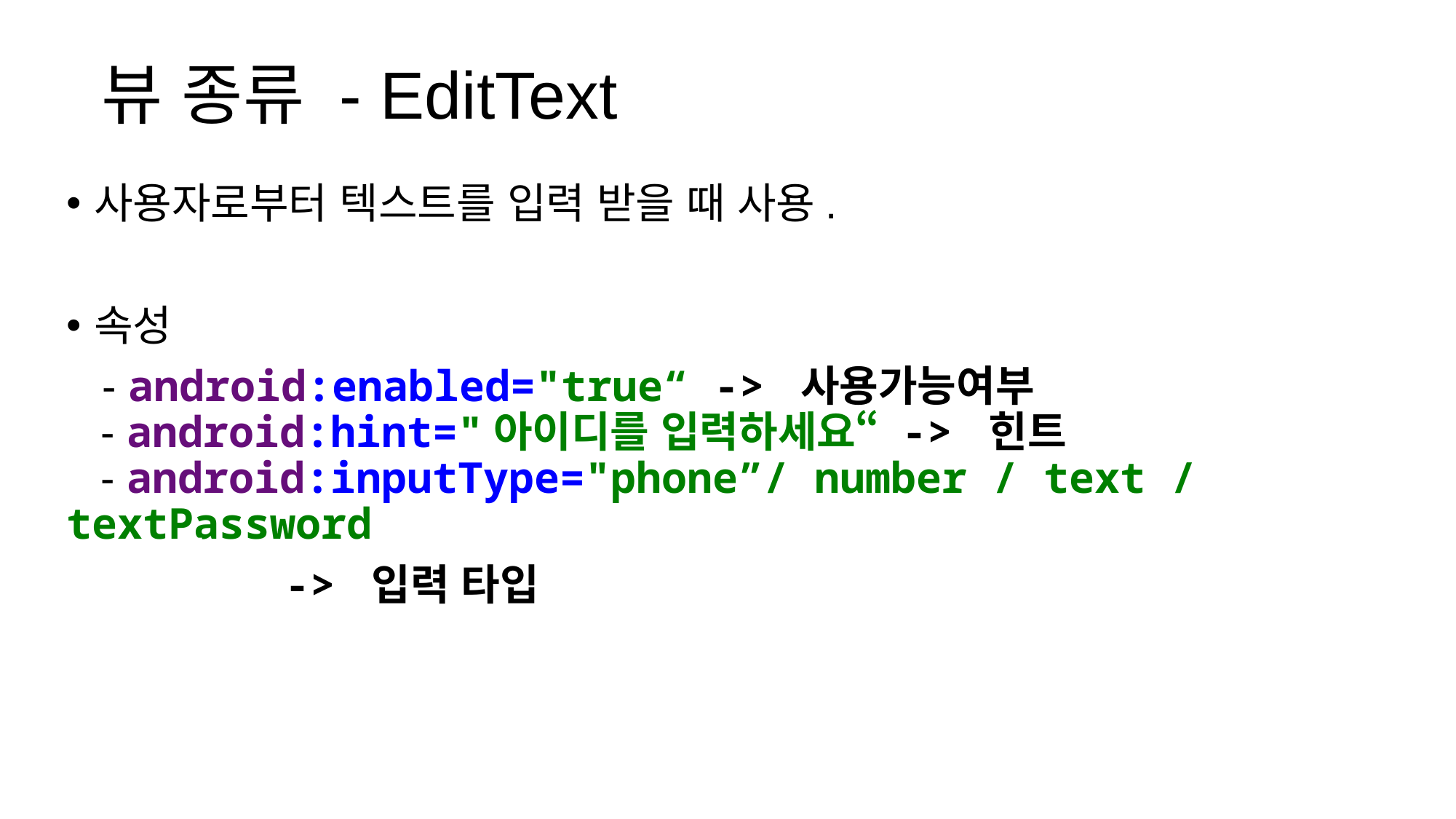

# 뷰 종류 - EditText
사용자로부터 텍스트를 입력 받을 때 사용.

속성
   - android:enabled="true“ -> 사용가능여부
  - android:hint="아이디를 입력하세요“ -> 힌트
  - android:inputType="phone”/ number / text / textPassword
		-> 입력 타입